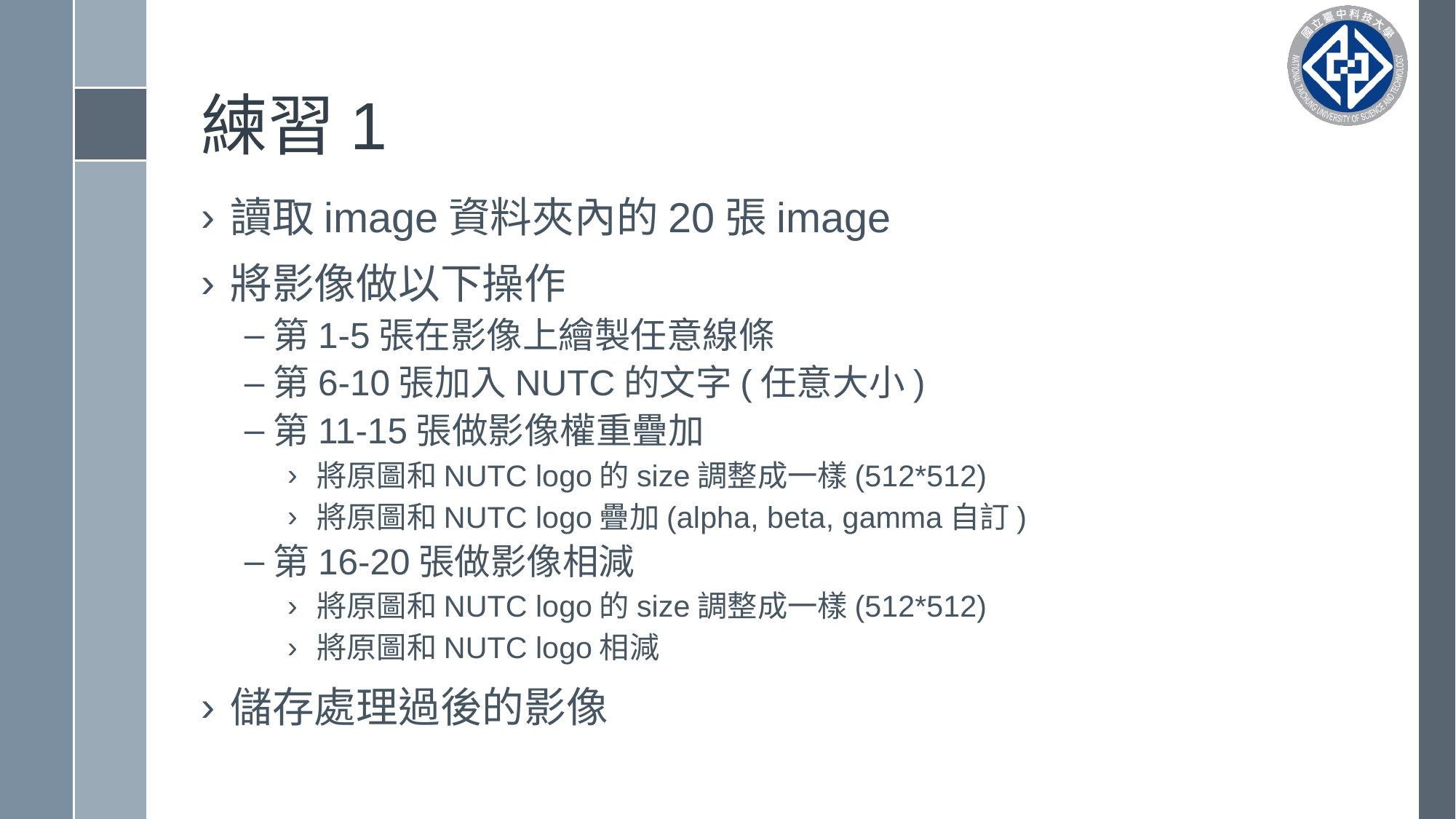

# 練習1
讀取image資料夾內的20張image
將影像做以下操作
第1-5張在影像上繪製任意線條
第6-10張加入NUTC的文字(任意大小)
第11-15張做影像權重疊加
將原圖和NUTC logo的size調整成一樣(512*512)
將原圖和NUTC logo疊加(alpha, beta, gamma自訂)
第16-20張做影像相減
將原圖和NUTC logo的size調整成一樣(512*512)
將原圖和NUTC logo相減
儲存處理過後的影像